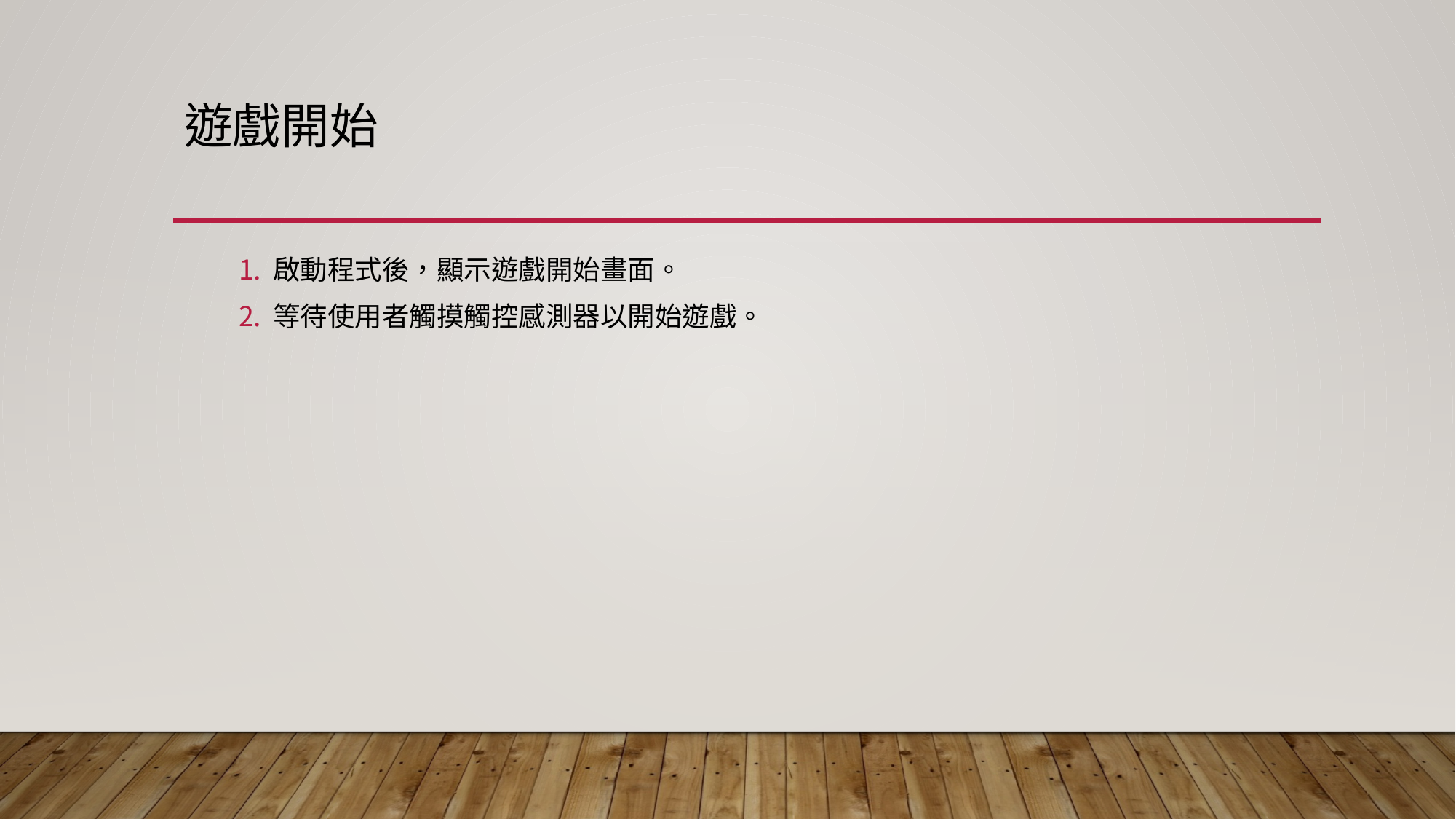

# 遊戲開始
啟動程式後，顯示遊戲開始畫面。
等待使用者觸摸觸控感測器以開始遊戲。